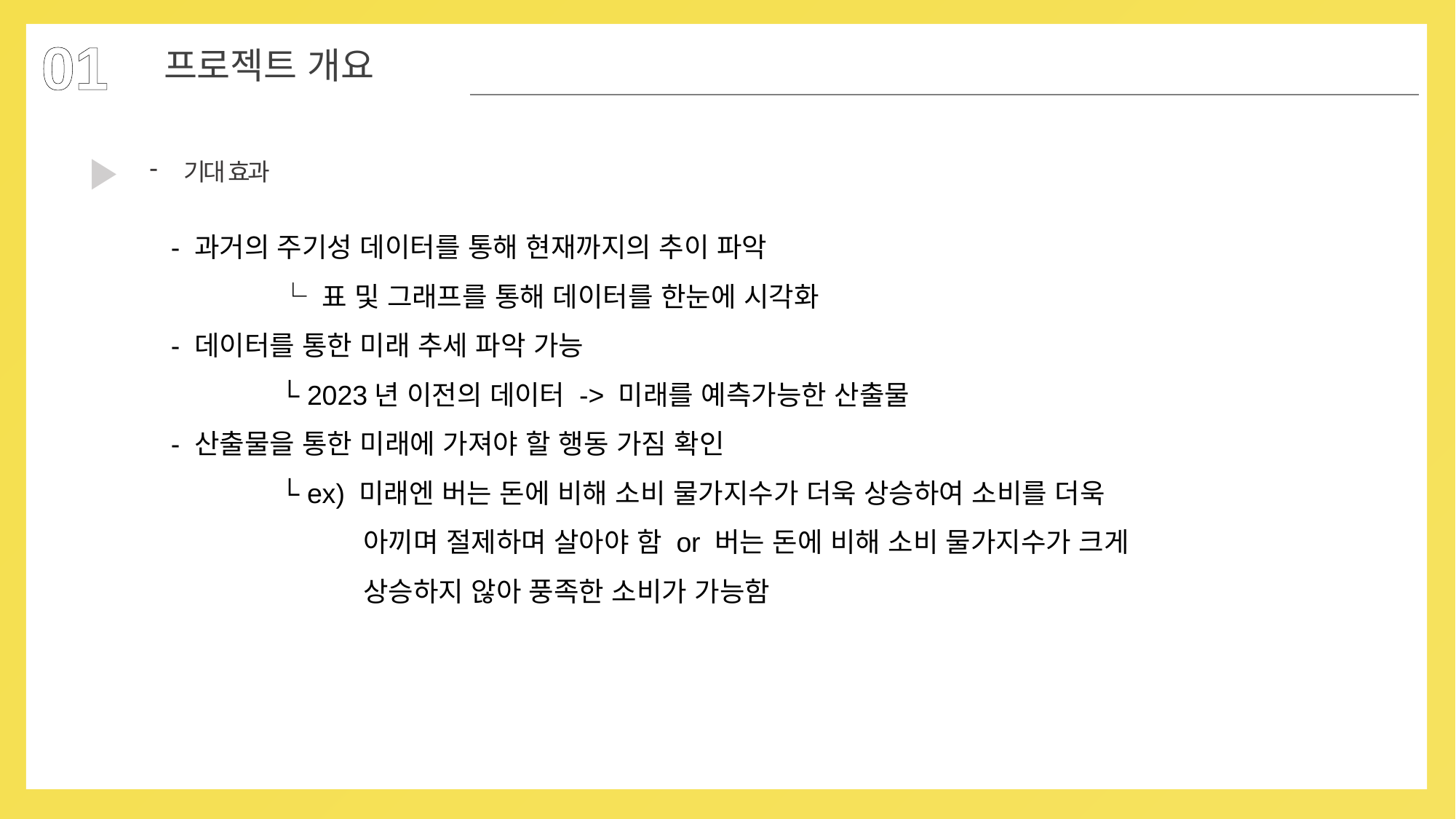

01

프로젝트 개요
▶
기대 효과

- 과거의 주기성 데이터를 통해 현재까지의 추이 파악
	└ 표 및 그래프를 통해 데이터를 한눈에 시각화
- 데이터를 통한 미래 추세 파악 가능
	└ 2023년 이전의 데이터 -> 미래를 예측가능한 산출물
- 산출물을 통한 미래에 가져야 할 행동 가짐 확인
	└ ex) 미래엔 버는 돈에 비해 소비 물가지수가 더욱 상승하여 소비를 더욱
            	          아끼며 절제하며 살아야 함 or 버는 돈에 비해 소비 물가지수가 크게
            	          상승하지 않아 풍족한 소비가 가능함